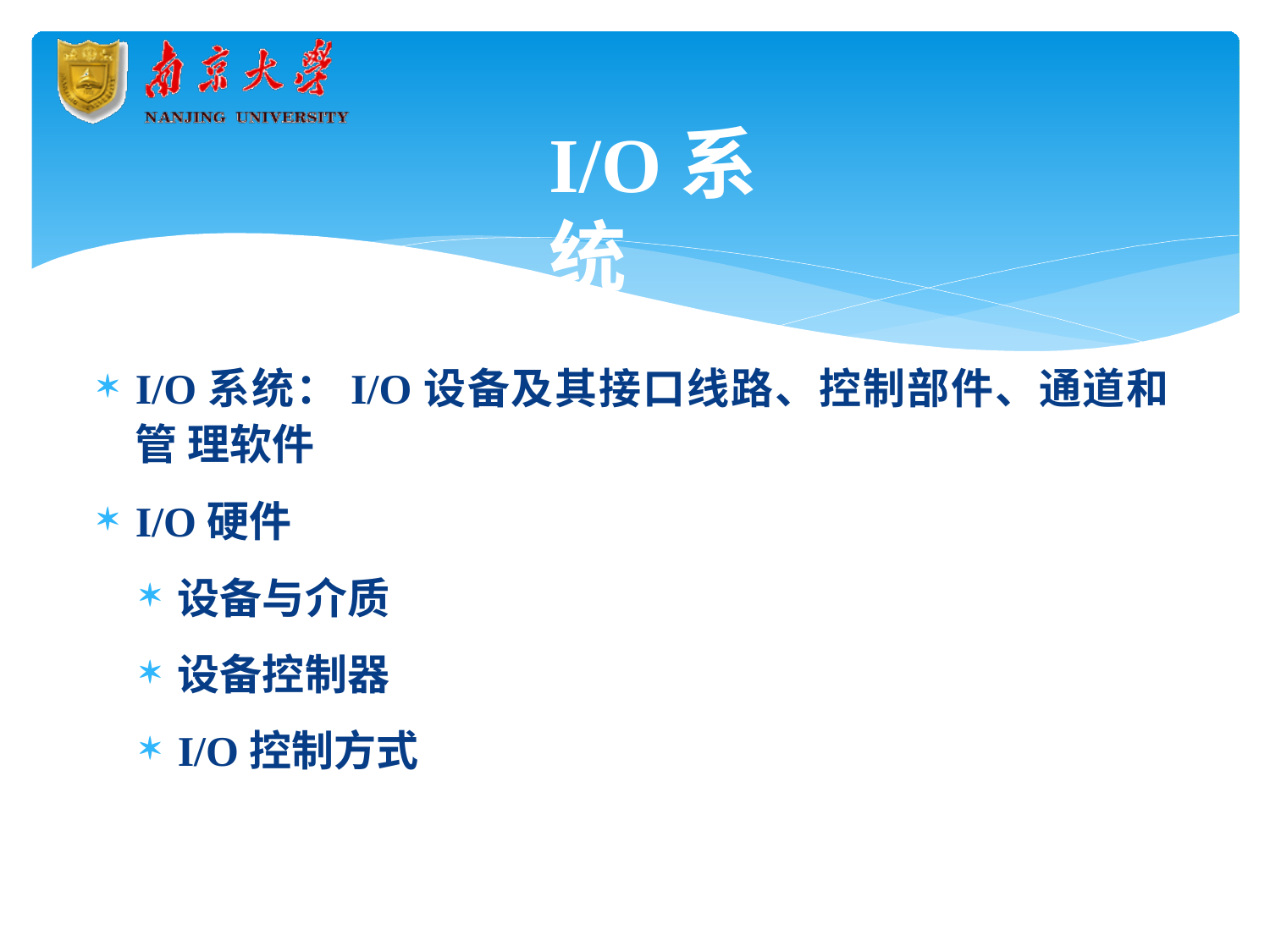

# I/O系统
I/O系统：I/O设备及其接口线路、控制部件、通道和管 理软件
I/O硬件
设备与介质
设备控制器
I/O控制方式